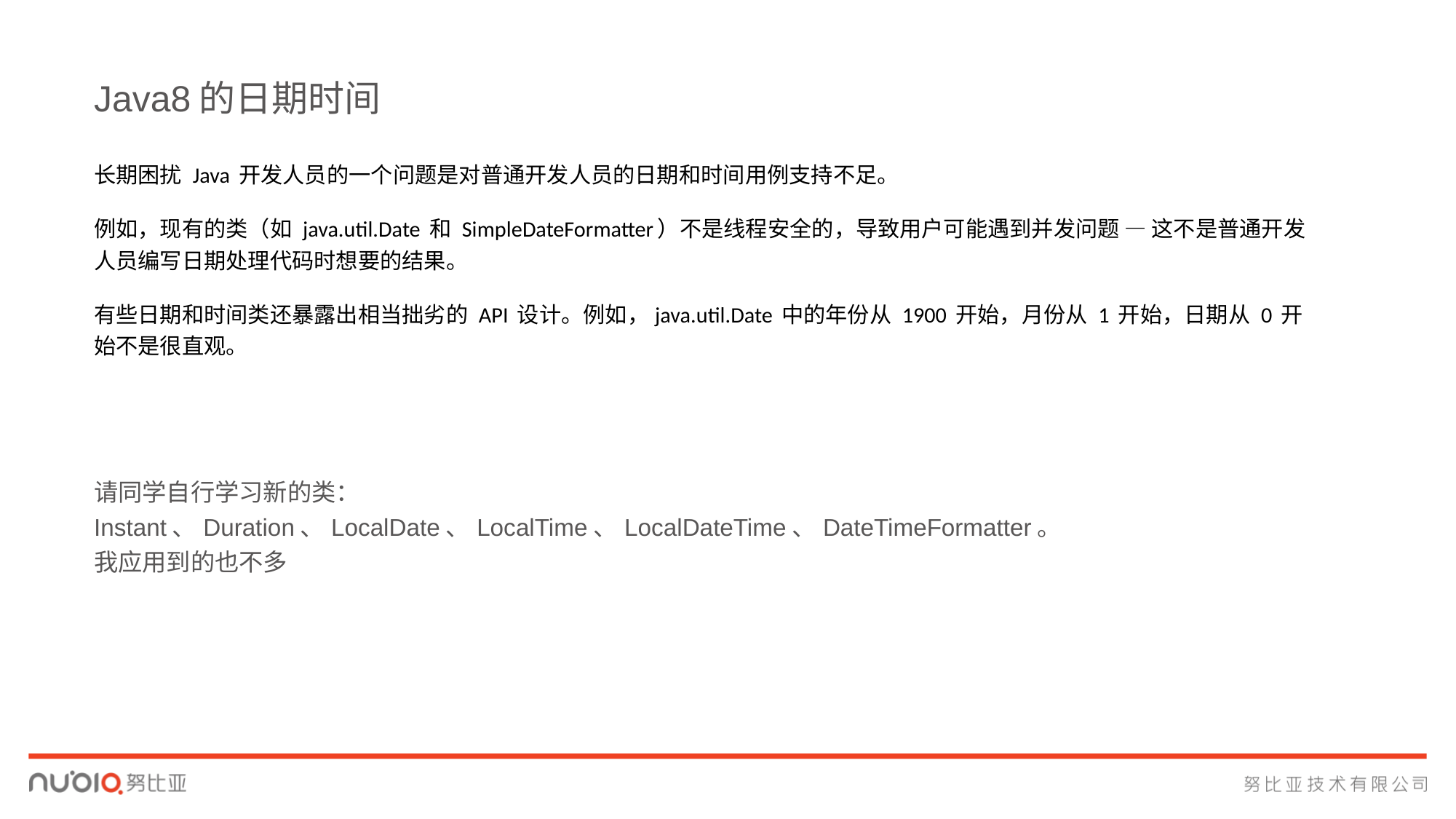

Java8的日期时间

长期困扰 Java 开发人员的一个问题是对普通开发人员的日期和时间用例支持不足。

例如，现有的类（如 java.util.Date 和 SimpleDateFormatter）不是线程安全的，导致用户可能遇到并发问题 — 这不是普通开发人员编写日期处理代码时想要的结果。

有些日期和时间类还暴露出相当拙劣的 API 设计。例如，java.util.Date 中的年份从 1900 开始，月份从 1 开始，日期从 0 开始不是很直观。
请同学自行学习新的类：Instant、Duration、LocalDate、LocalTime、LocalDateTime、DateTimeFormatter。
我应用到的也不多